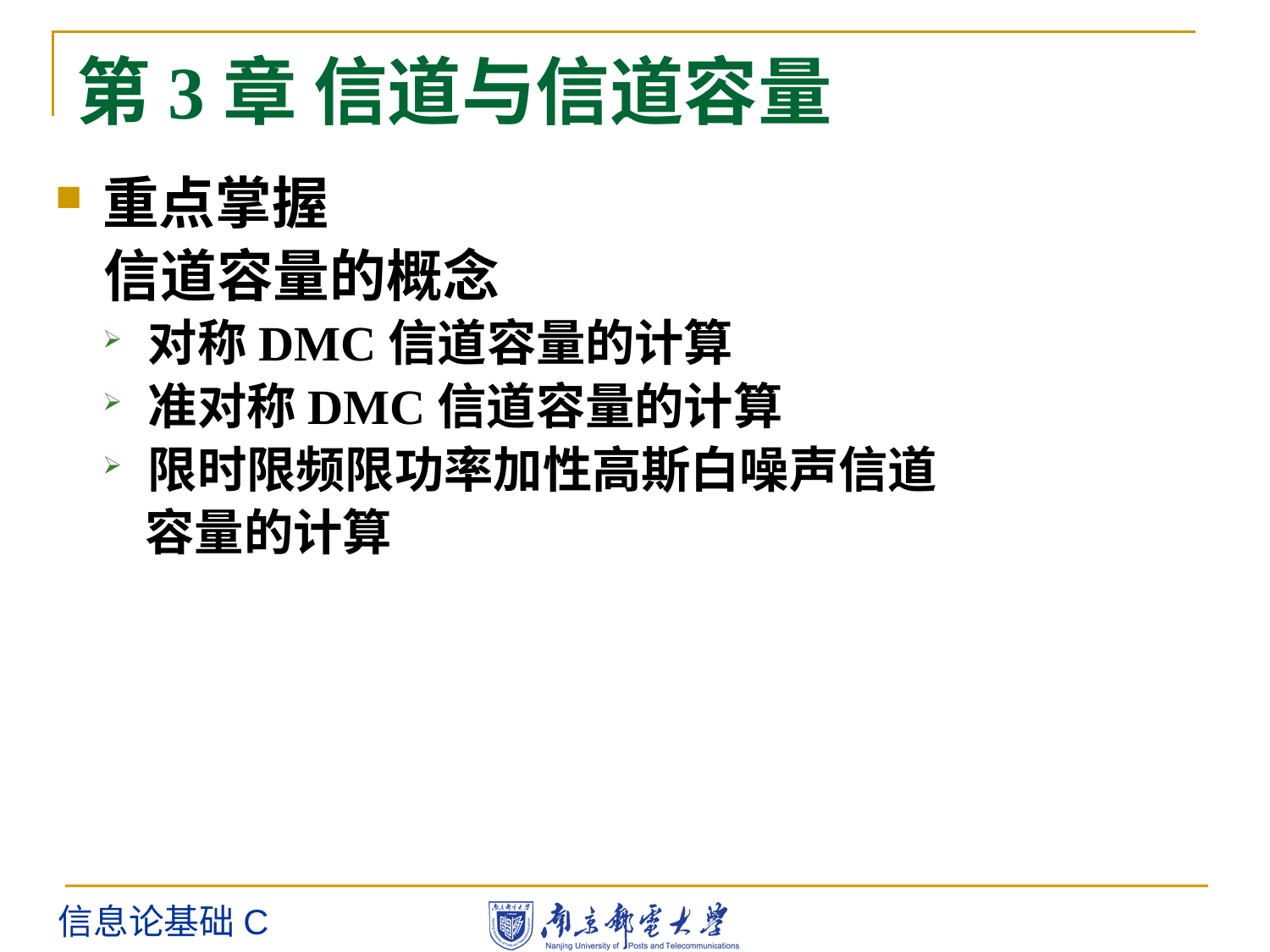

# 第3章 信道与信道容量
重点掌握
   信道容量的概念
对称DMC信道容量的计算
准对称DMC信道容量的计算
限时限频限功率加性高斯白噪声信道
       容量的计算
1